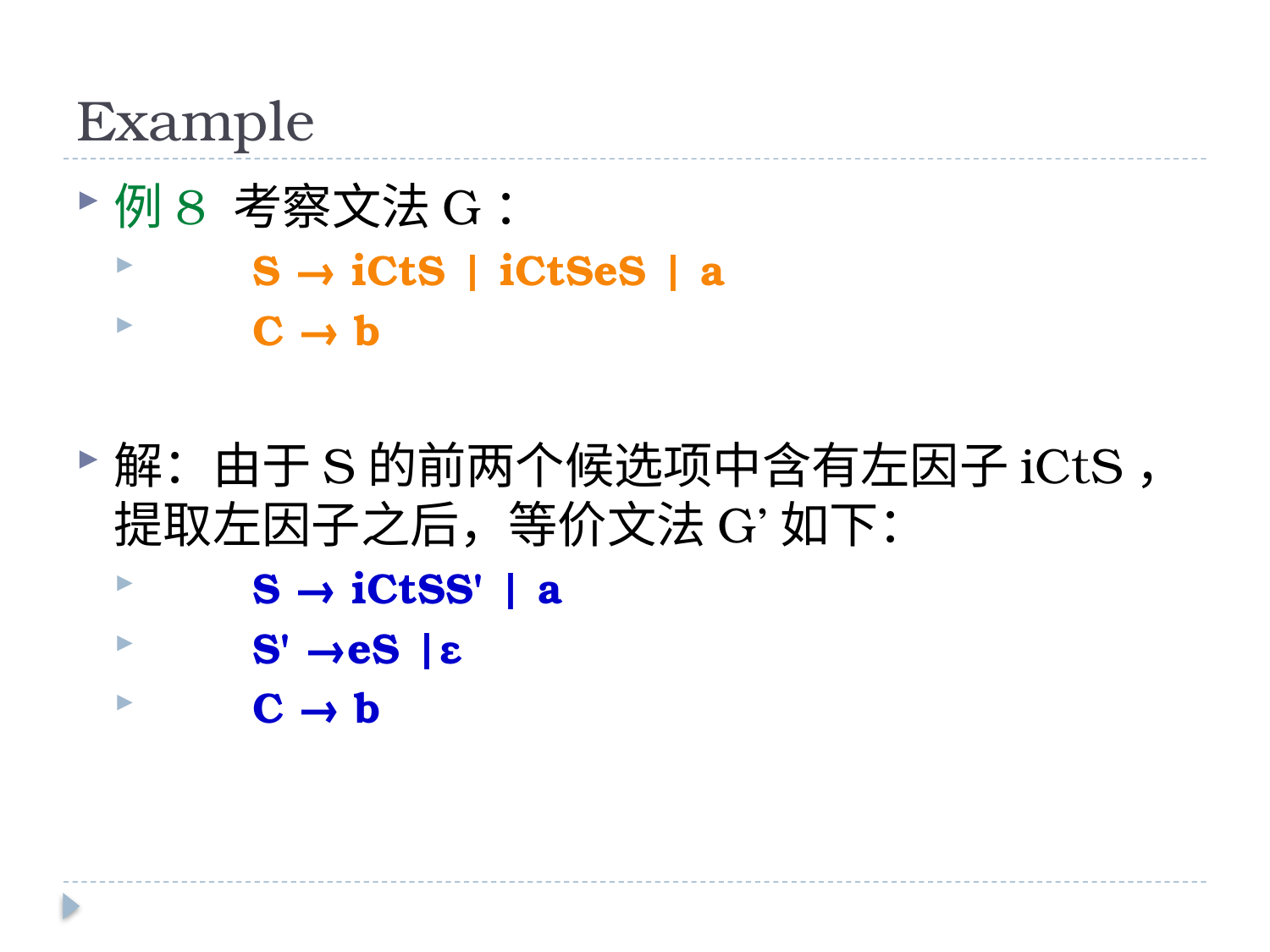

# Example
例8 考察文法G：
       S → iCtS | iCtSeS | a
       C → b

解：由于S的前两个候选项中含有左因子iCtS，提取左因子之后，等价文法G’如下：
       S → iCtSS' | a
       S' →eS |ε
       C → b

29